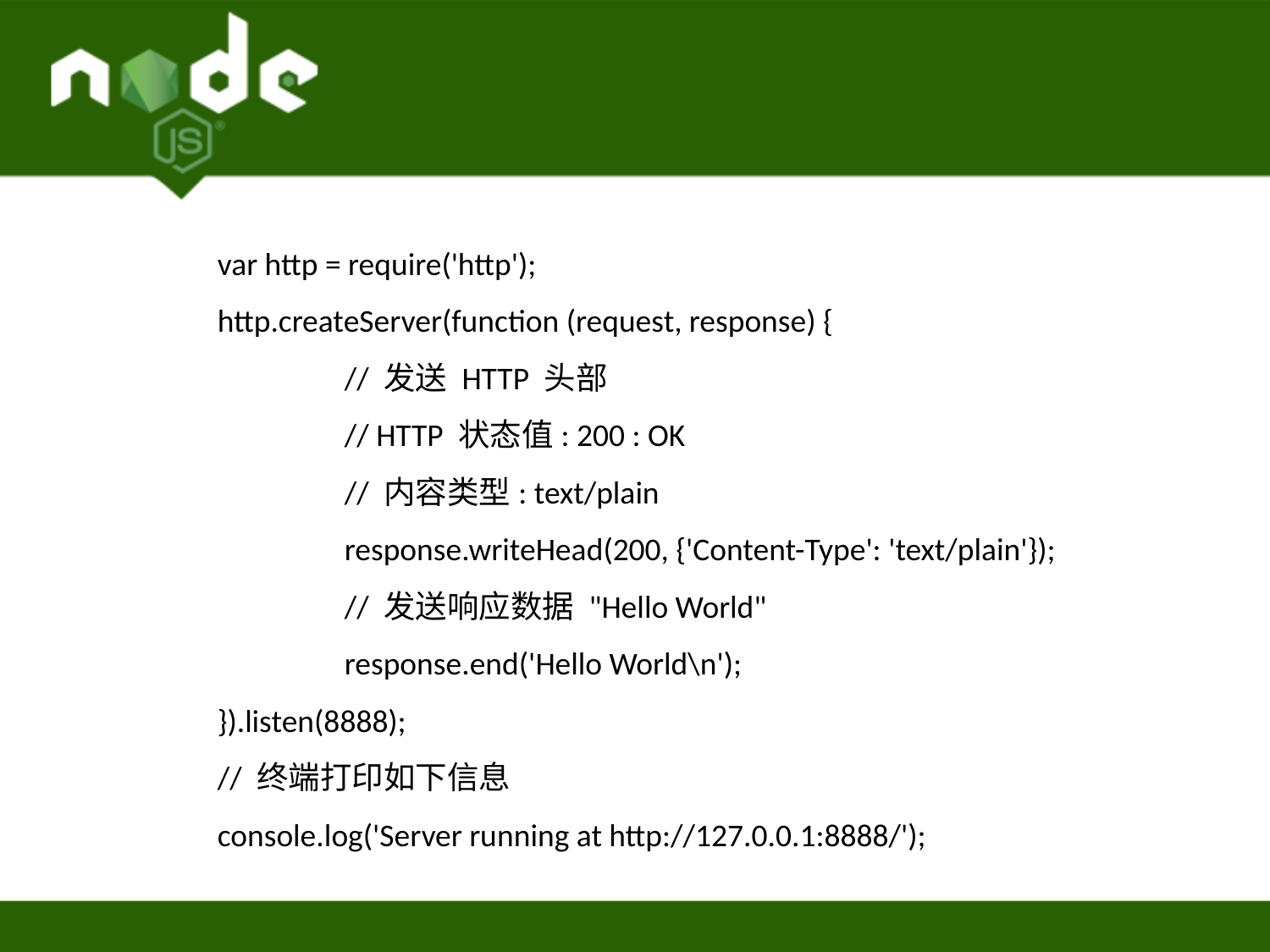

var http = require('http');
http.createServer(function (request, response) {
	// 发送 HTTP 头部
	// HTTP 状态值: 200 : OK
	// 内容类型: text/plain
	response.writeHead(200, {'Content-Type': 'text/plain'});
	// 发送响应数据 "Hello World"
	response.end('Hello World\n');
}).listen(8888);
// 终端打印如下信息
console.log('Server running at http://127.0.0.1:8888/');